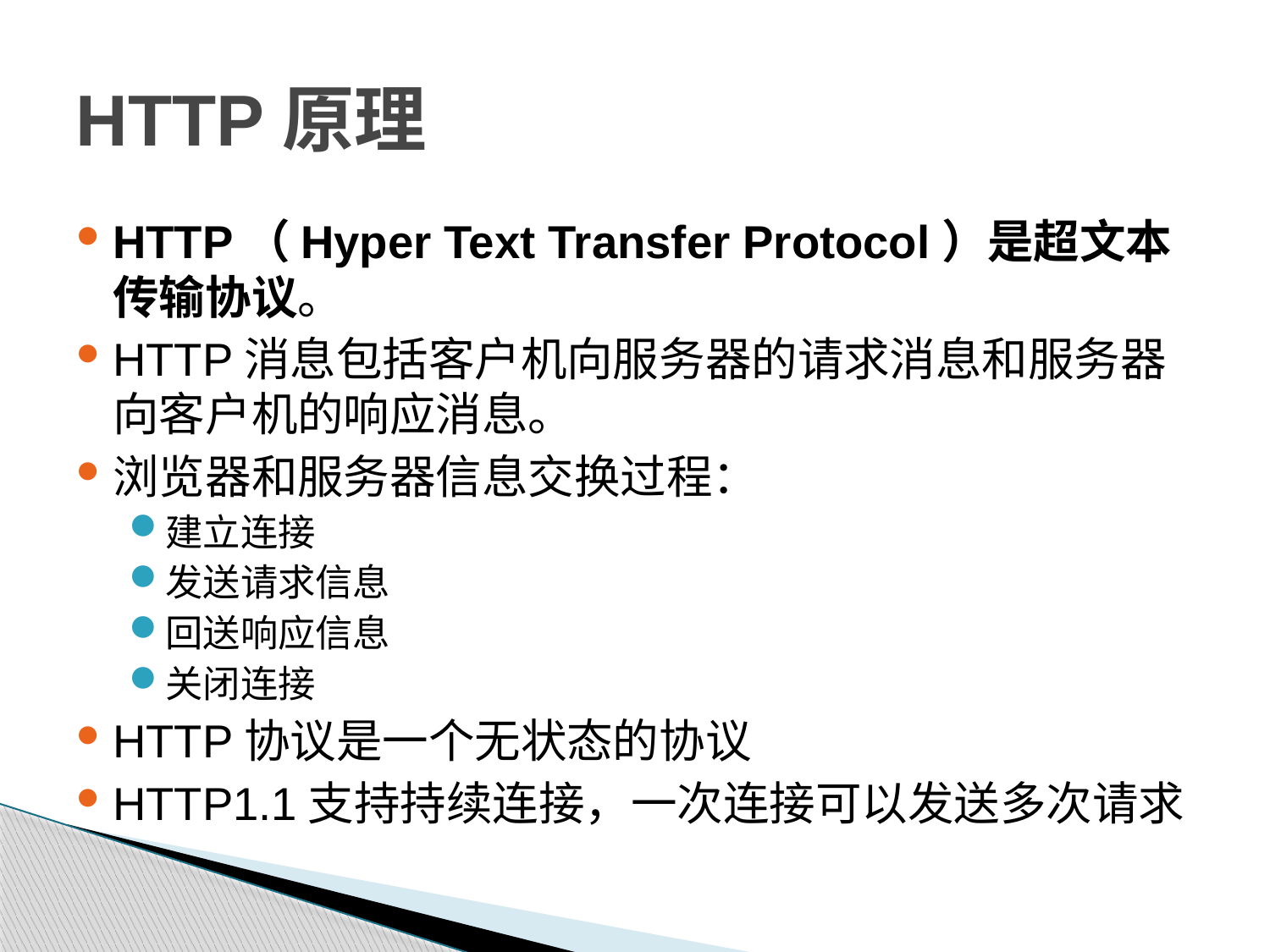

# HTTP原理
HTTP（Hyper Text Transfer Protocol）是超文本传输协议。
HTTP消息包括客户机向服务器的请求消息和服务器向客户机的响应消息。
浏览器和服务器信息交换过程：
建立连接
发送请求信息
回送响应信息
关闭连接
HTTP协议是一个无状态的协议
HTTP1.1支持持续连接，一次连接可以发送多次请求